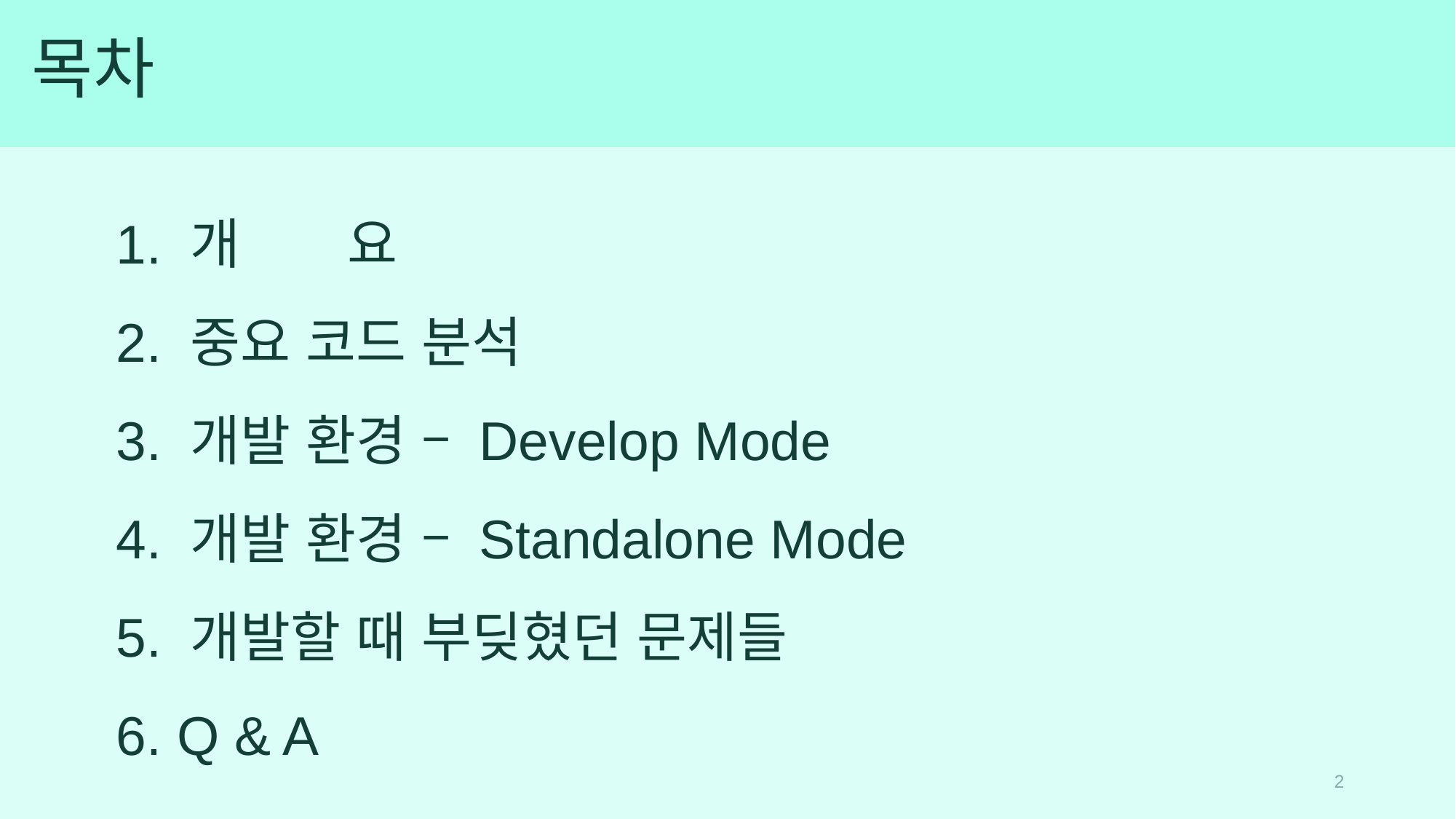

# 목차
 개       요
 중요 코드 분석
 개발 환경 – Develop Mode
 개발 환경 – Standalone Mode
 개발할 때 부딪혔던 문제들
 Q & A
2